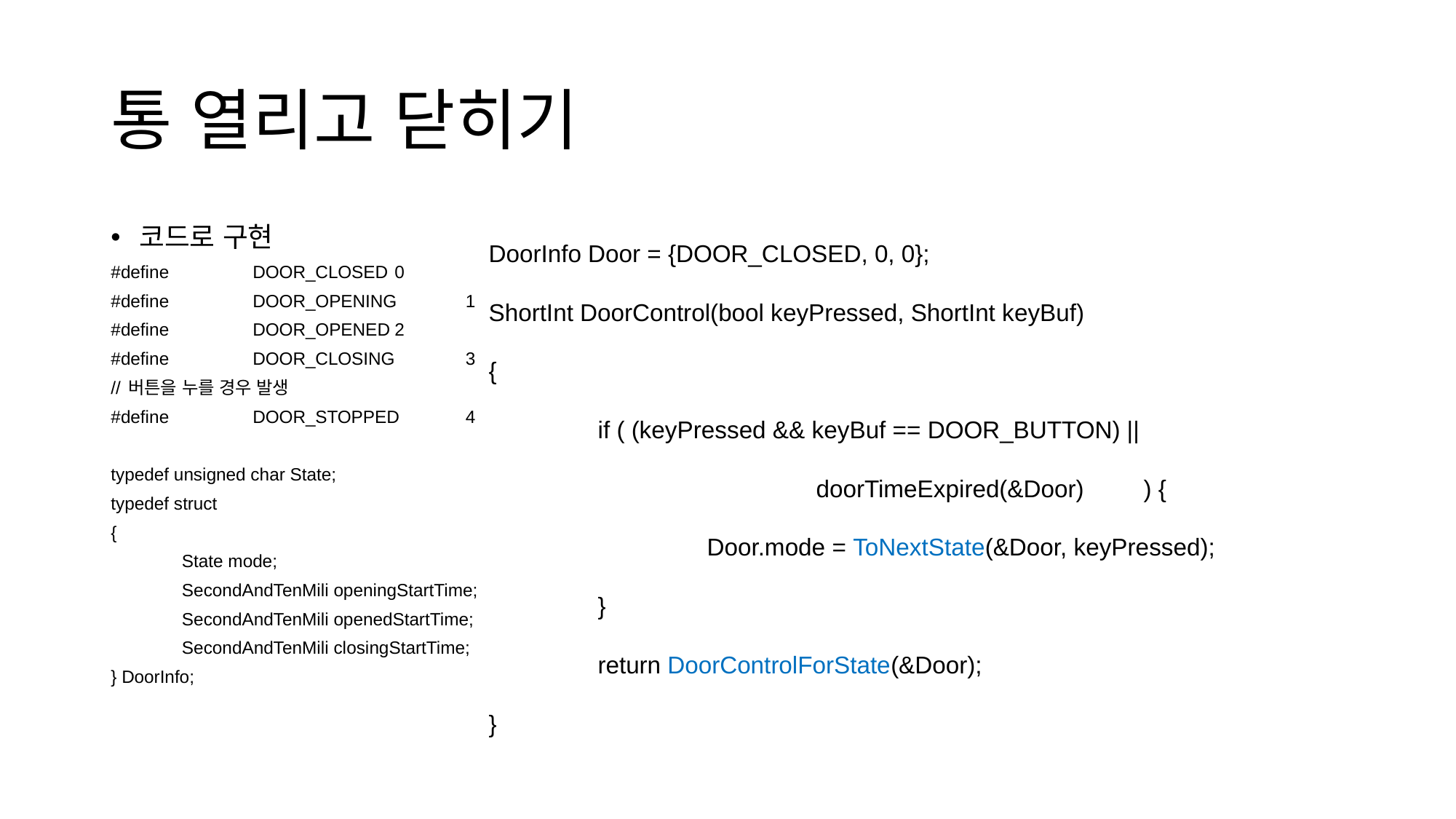

# 통 열리고 닫히기
코드로 구현
#define		DOOR_CLOSED	0
#define		DOOR_OPENING	1
#define		DOOR_OPENED	2
#define		DOOR_CLOSING	3
// 버튼을 누를 경우 발생
#define		DOOR_STOPPED	4

typedef unsigned char State;
typedef struct
{
	State mode;
	SecondAndTenMili openingStartTime;
	SecondAndTenMili openedStartTime;
	SecondAndTenMili closingStartTime;
} DoorInfo;

DoorInfo Door = {DOOR_CLOSED, 0, 0};
ShortInt DoorControl(bool keyPressed, ShortInt keyBuf)
{
	if ( (keyPressed && keyBuf == DOOR_BUTTON) ||
			doorTimeExpired(&Door)	) {
		Door.mode = ToNextState(&Door, keyPressed);
	}
	return DoorControlForState(&Door);
}